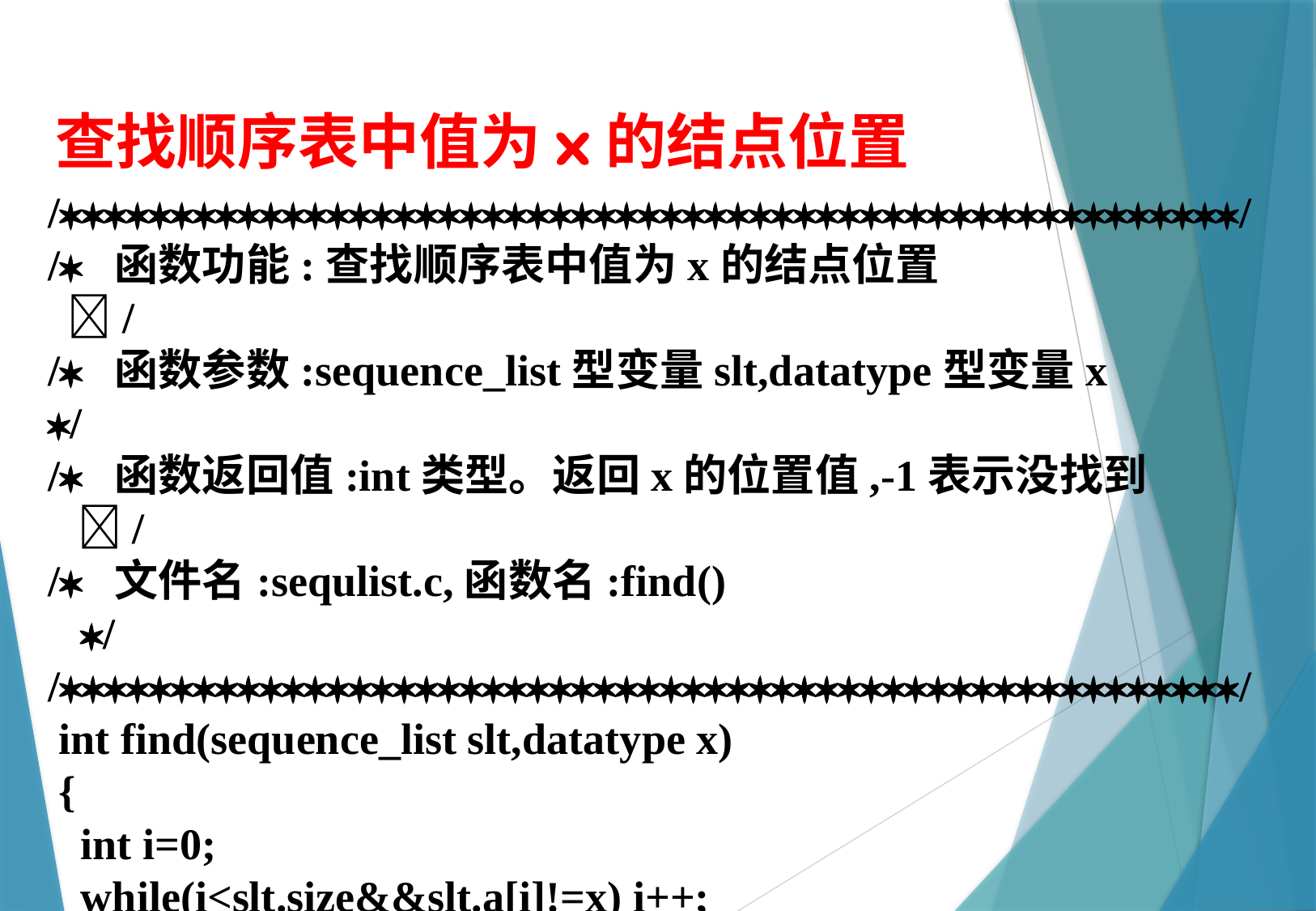

查找顺序表中值为x的结点位置
/∗∗∗∗∗∗∗∗∗∗∗∗∗∗∗∗∗∗∗∗∗∗∗∗∗∗∗∗∗∗∗∗∗∗∗∗∗∗∗∗∗∗∗∗∗∗∗∗∗∗∗∗∗/
/∗  函数功能:查找顺序表中值为x的结点位置            	                 ∗/
/∗  函数参数:sequence_list型变量slt,datatype型变量x               ∗/
/∗  函数返回值:int类型。返回x的位置值,-1表示没找到	      ∗/
/∗  文件名:sequlist.c,函数名:find()                  		                 ∗/
/∗∗∗∗∗∗∗∗∗∗∗∗∗∗∗∗∗∗∗∗∗∗∗∗∗∗∗∗∗∗∗∗∗∗∗∗∗∗∗∗∗∗∗∗∗∗∗∗∗∗∗∗∗/
 int find(sequence_list slt,datatype x)
 {
   int i=0;
   while(i<slt.size&&slt.a[i]!=x) i++;
   return(i<slt.size? i:−1);
 }
算法2.5  查找顺序表中值为x的结点位置